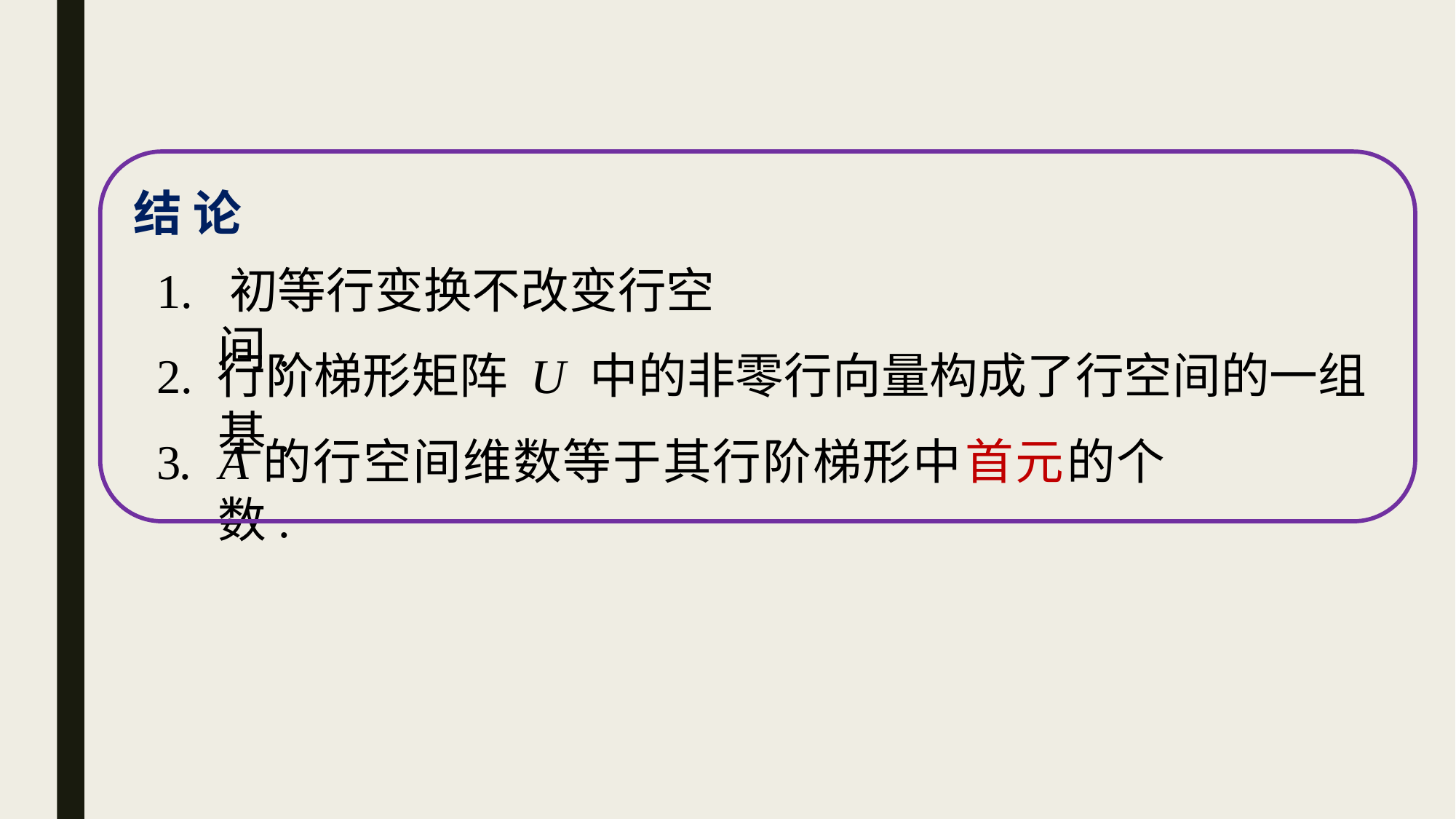

结 论
1.  初等行变换不改变行空间.
2. 行阶梯形矩阵 U 中的非零行向量构成了行空间的一组基.
3.  A的行空间维数等于其行阶梯形中首元的个数.